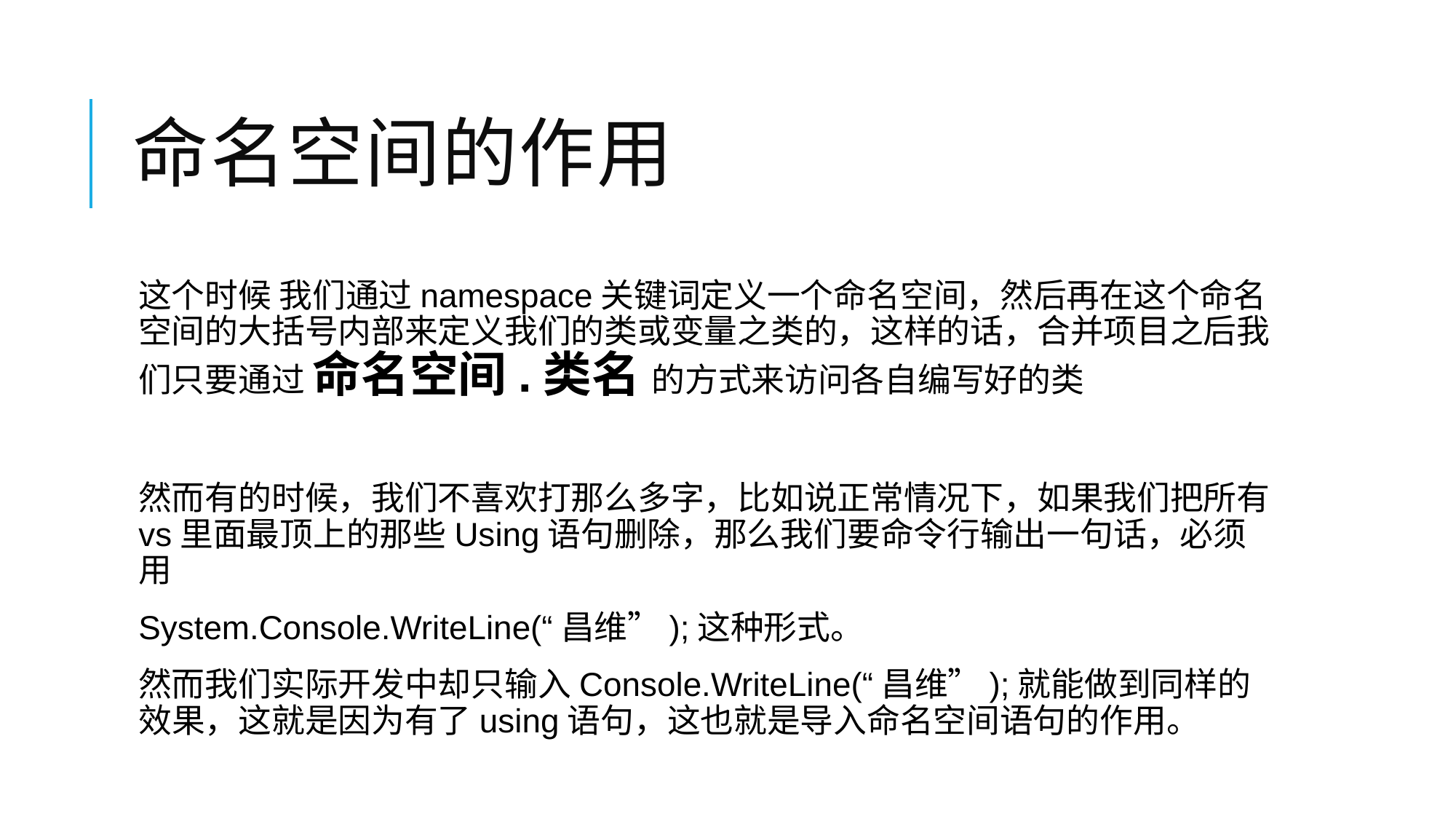

# 命名空间的作用
这个时候 我们通过namespace关键词定义一个命名空间，然后再在这个命名空间的大括号内部来定义我们的类或变量之类的，这样的话，合并项目之后我们只要通过 命名空间.类名 的方式来访问各自编写好的类

然而有的时候，我们不喜欢打那么多字，比如说正常情况下，如果我们把所有vs里面最顶上的那些Using语句删除，那么我们要命令行输出一句话，必须用
System.Console.WriteLine(“昌维”);这种形式。
然而我们实际开发中却只输入Console.WriteLine(“昌维”);就能做到同样的效果，这就是因为有了using语句，这也就是导入命名空间语句的作用。